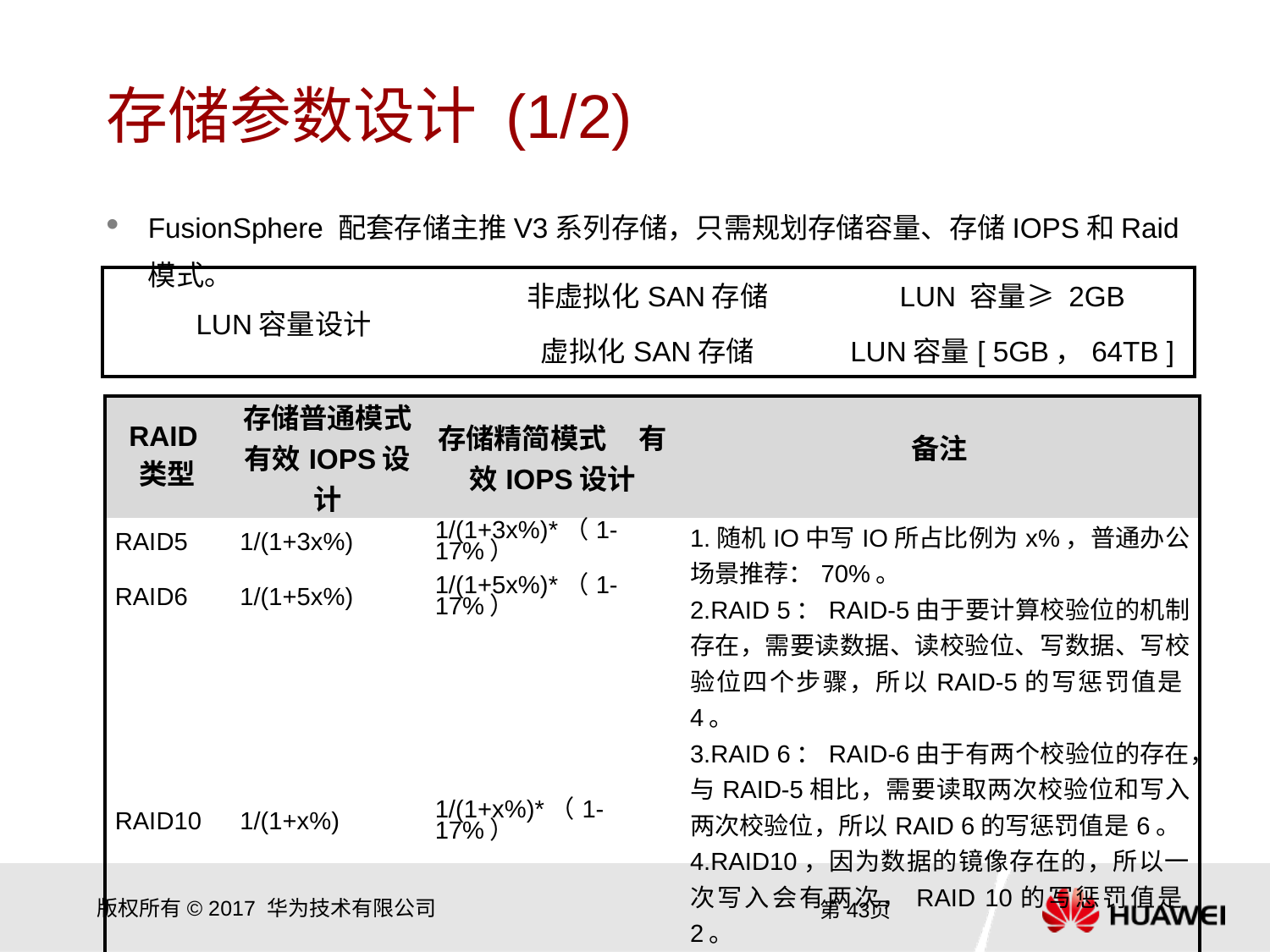

# 存储参数设计 (1/2)
FusionSphere 配套存储主推V3系列存储，只需规划存储容量、存储IOPS和Raid模式。

| LUN容量设计 | 非虚拟化SAN存储 | LUN 容量≥ 2GB |
| --- | --- | --- |
|  | 虚拟化SAN存储 | LUN容量[ 5GB，64TB ] |
| RAID 类型 | 存储普通模式有效IOPS设计 | 存储精简模式 有效IOPS设计 | 备注 |
| --- | --- | --- | --- |
| RAID5 | 1/(1+3x%) | 1/(1+3x%)\*（1-17%） | 1.随机IO中写IO所占比例为x%，普通办公场景推荐：70%。 2.RAID 5：RAID-5由于要计算校验位的机制存在，需要读数据、读校验位、写数据、写校验位四个步骤，所以RAID-5的写惩罚值是4。 3.RAID 6：RAID-6由于有两个校验位的存在，与RAID-5相比，需要读取两次校验位和写入两次校验位，所以RAID 6的写惩罚值是6。 4.RAID10，因为数据的镜像存在的，所以一次写入会有两次，RAID 10的写惩罚值是2。 5.精简模式的RAID组，IOPS性能下降17%。 |
| RAID6 | 1/(1+5x%) | 1/(1+5x%)\*（1-17%） |  |
| RAID10 | 1/(1+x%) | 1/(1+x%)\*（1-17%） |  |